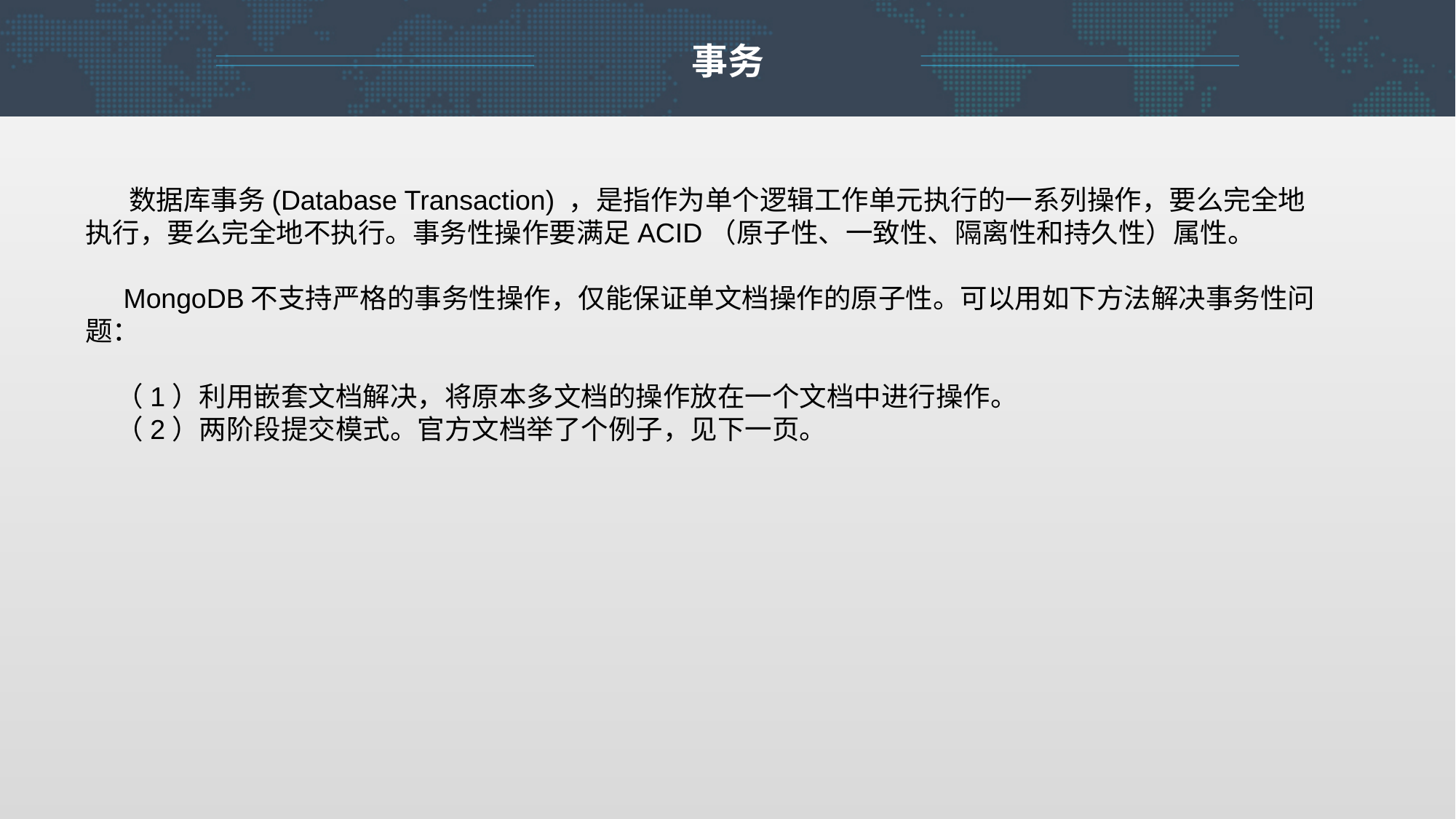

事务
      数据库事务(Database Transaction) ，是指作为单个逻辑工作单元执行的一系列操作，要么完全地执行，要么完全地不执行。事务性操作要满足ACID（原子性、一致性、隔离性和持久性）属性。

     MongoDB不支持严格的事务性操作，仅能保证单文档操作的原子性。可以用如下方法解决事务性问题：

    （1）利用嵌套文档解决，将原本多文档的操作放在一个文档中进行操作。
    （2）两阶段提交模式。官方文档举了个例子，见下一页。